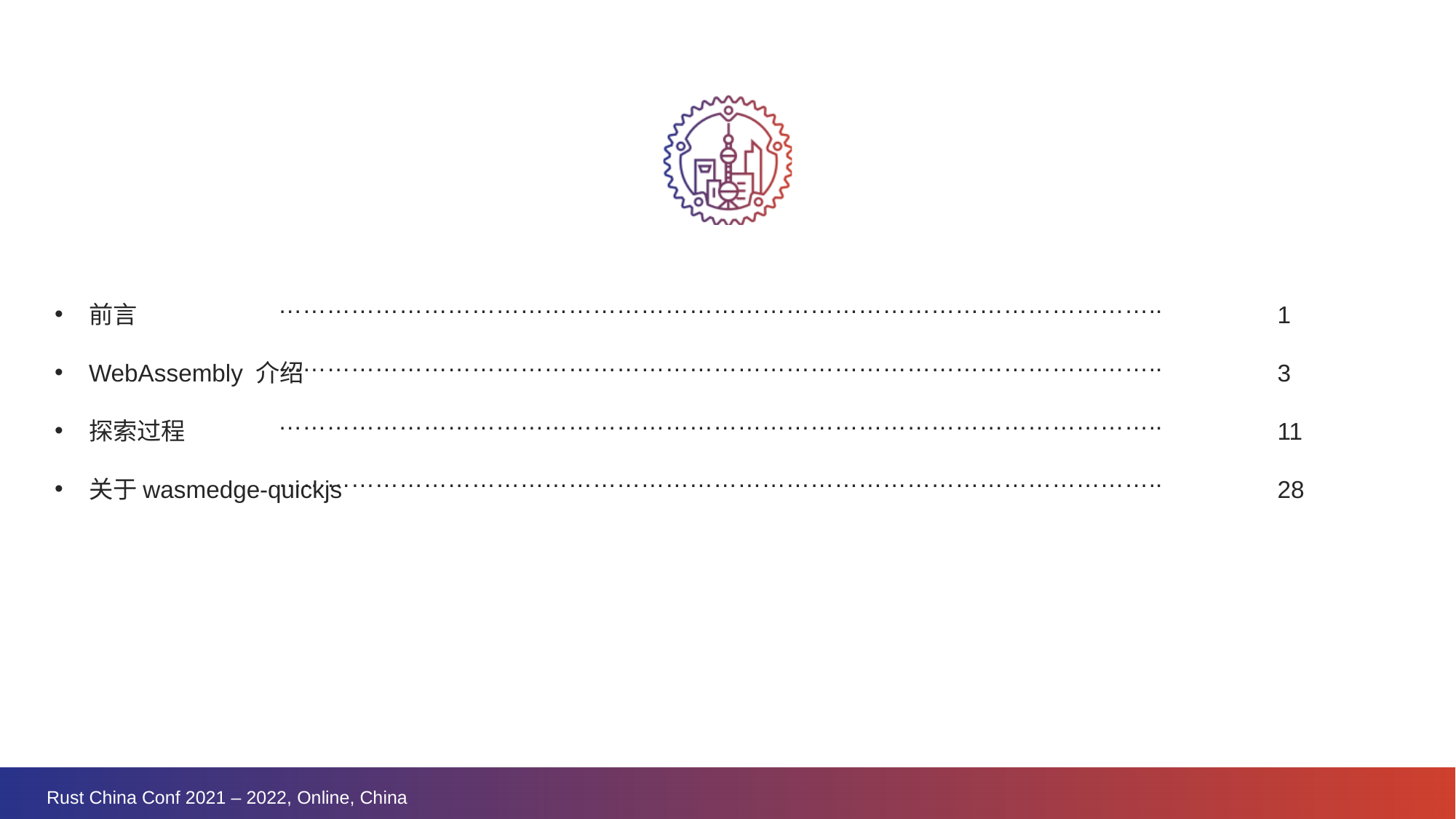

………………………………………………………………………………………………..
………………………………………………………………………………………………..
………………………………………………………………………………………………..
………………………………………………………………………………………………..
1
3
11
28
前言
WebAssembly 介绍
探索过程
关于wasmedge-quickjs